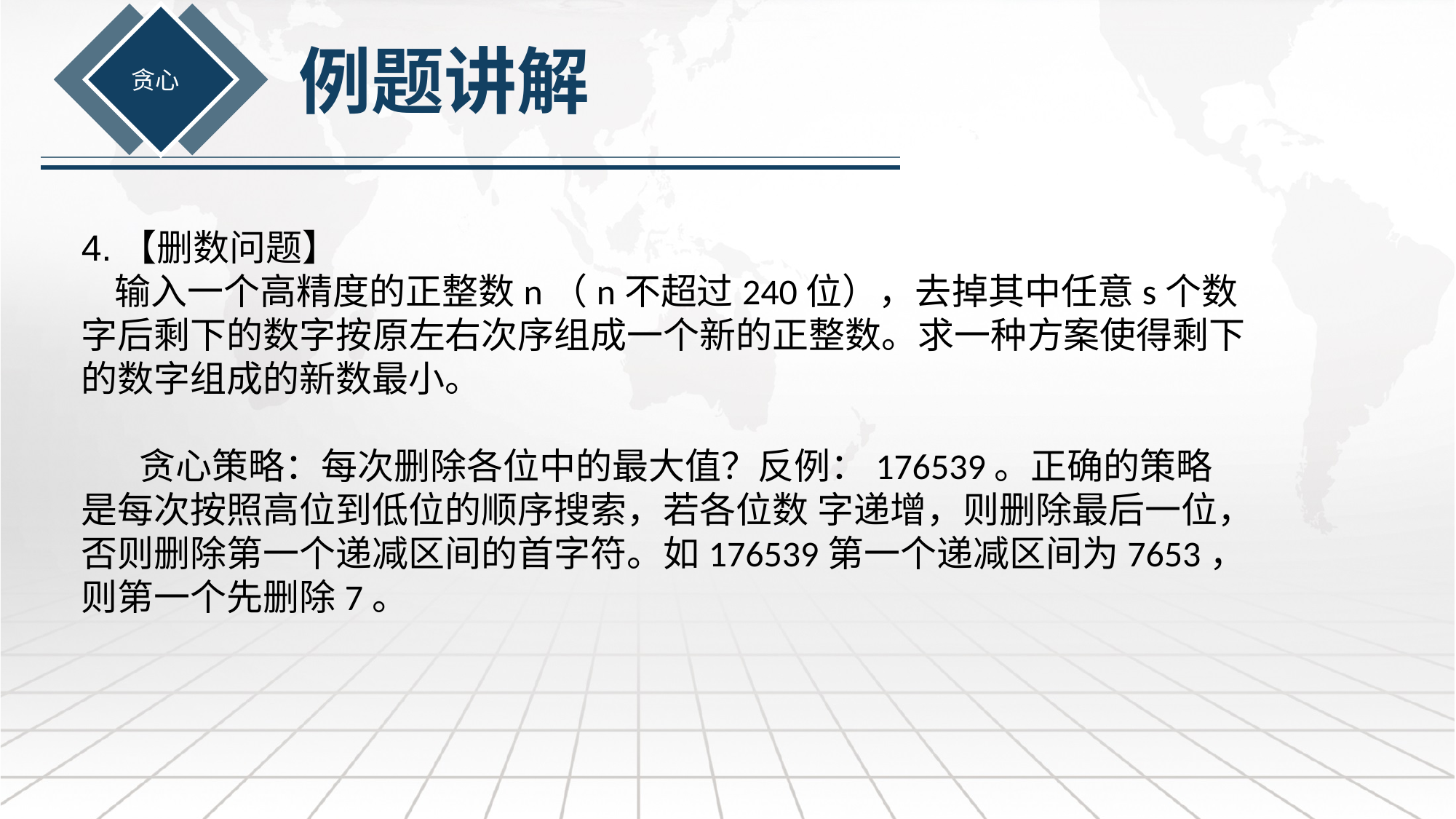

例题讲解
贪心
4.【删数问题】
   输入一个高精度的正整数n（n不超过240位），去掉其中任意s个数字后剩下的数字按原左右次序组成一个新的正整数。求一种方案使得剩下的数字组成的新数最小。

      贪心策略：每次删除各位中的最大值？反例：176539。正确的策略是每次按照高位到低位的顺序搜索，若各位数 字递增，则删除最后一位，否则删除第一个递减区间的首字符。如176539第一个递减区间为7653，则第一个先删除7。